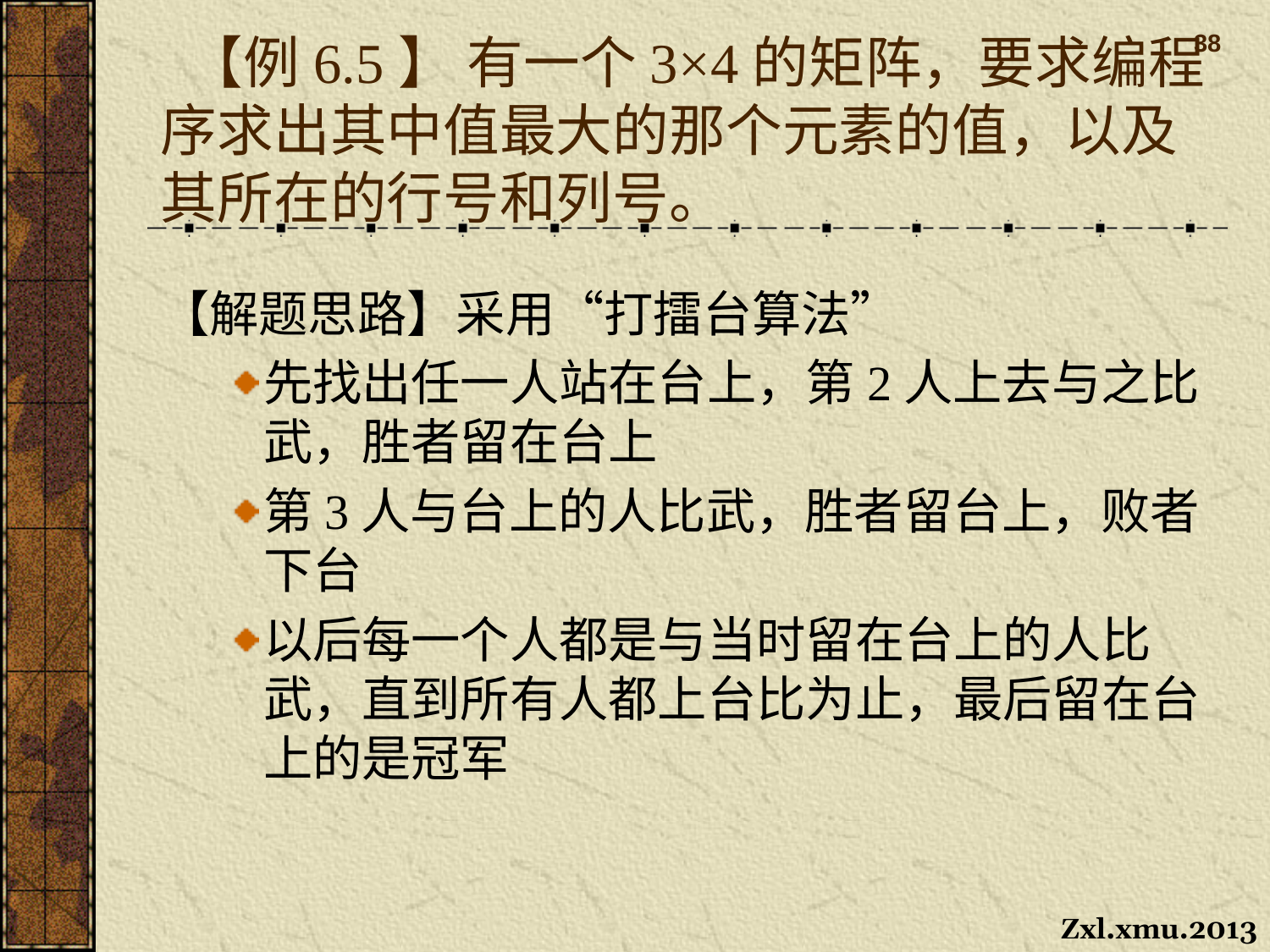

38
# 【例6.5】 有一个3×4的矩阵，要求编程序求出其中值最大的那个元素的值，以及其所在的行号和列号。
【解题思路】采用“打擂台算法”
先找出任一人站在台上，第2人上去与之比武，胜者留在台上
第3人与台上的人比武，胜者留台上，败者下台
以后每一个人都是与当时留在台上的人比武，直到所有人都上台比为止，最后留在台上的是冠军